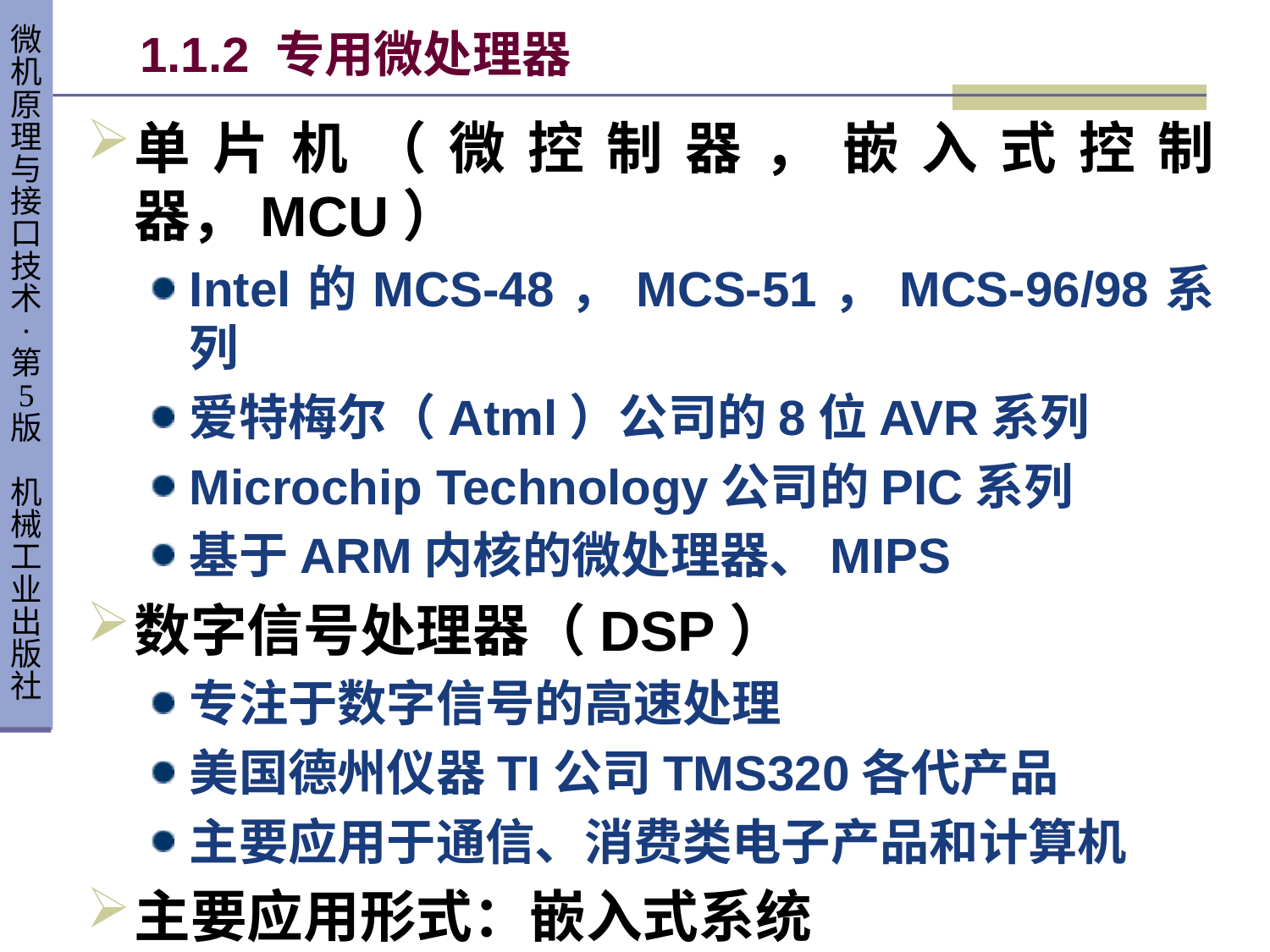

# 1.1.2 专用微处理器
单片机（微控制器，嵌入式控制器，MCU）
Intel的MCS-48，MCS-51，MCS-96/98系列
爱特梅尔（Atml）公司的8位AVR系列
Microchip Technology公司的PIC系列
基于ARM内核的微处理器、MIPS
数字信号处理器（DSP）
专注于数字信号的高速处理
美国德州仪器TI公司TMS320各代产品
主要应用于通信、消费类电子产品和计算机
主要应用形式：嵌入式系统